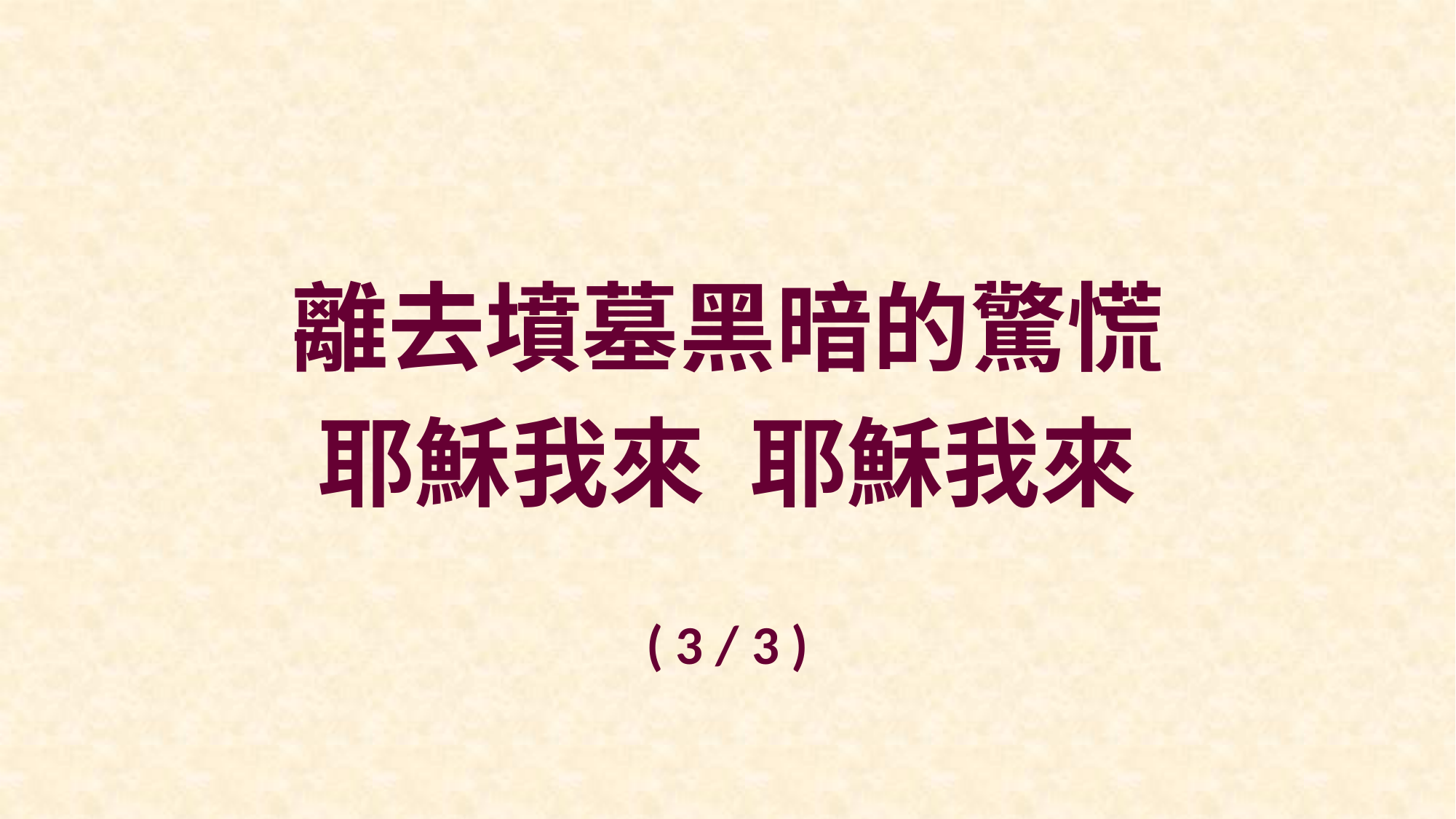

離去墳墓黑暗的驚慌
耶穌我來  耶穌我來
( 3 / 3 )